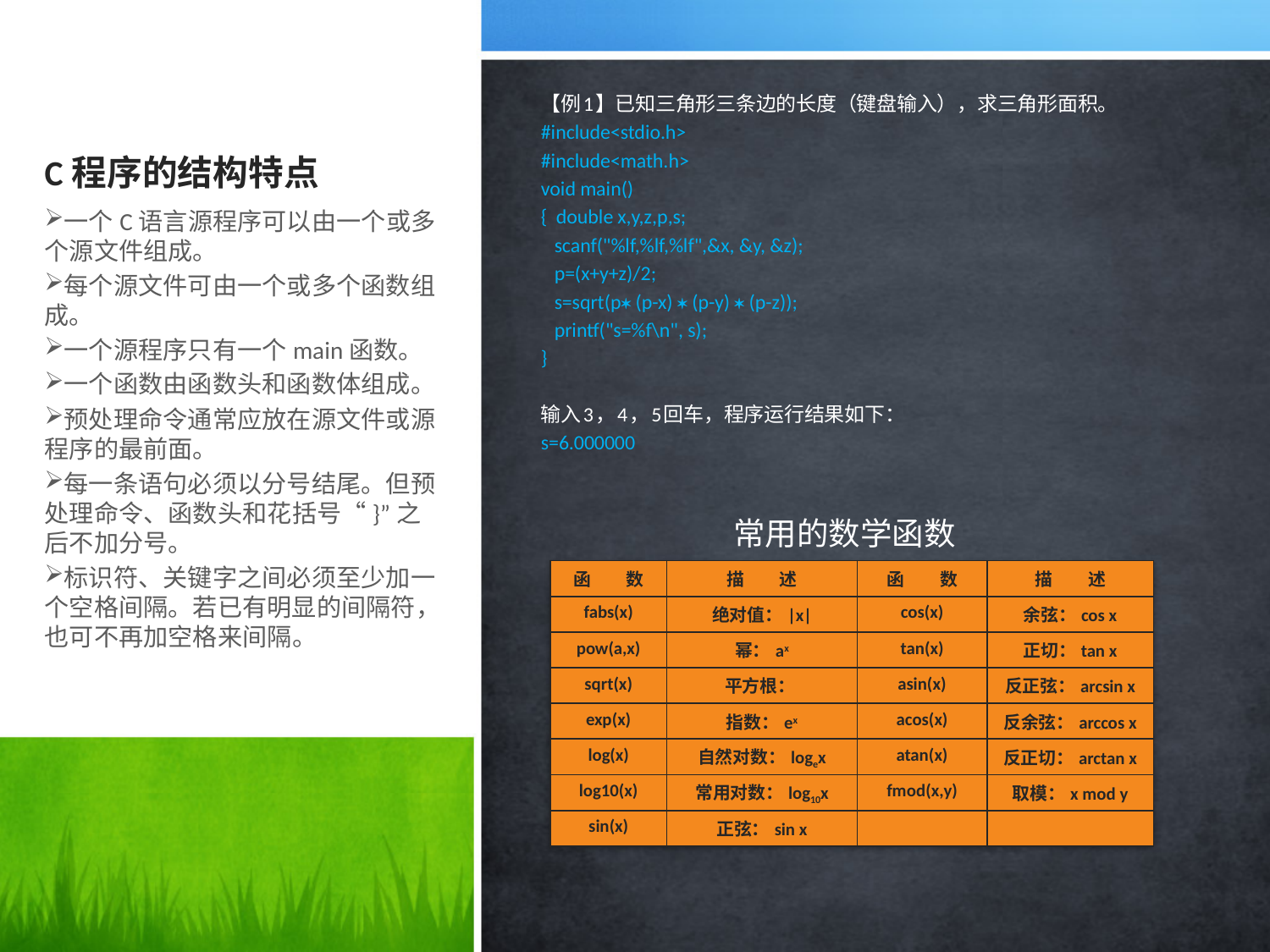

# C程序的结构特点
【例1】已知三角形三条边的长度（键盘输入），求三角形面积。
#include<stdio.h>
#include<math.h>
void main()
{  double x,y,z,p,s;
   scanf("%lf,%lf,%lf",&x, &y, &z);
   p=(x+y+z)/2;
   s=sqrt(p∗ (p-x) ∗ (p-y) ∗ (p-z));
   printf("s=%f\n", s);
}

输入3，4，5回车，程序运行结果如下：
s=6.000000

一个C语言源程序可以由一个或多个源文件组成。
每个源文件可由一个或多个函数组成。
一个源程序只有一个main函数。
一个函数由函数头和函数体组成。
预处理命令通常应放在源文件或源程序的最前面。
每一条语句必须以分号结尾。但预处理命令、函数头和花括号“}”之后不加分号。
标识符、关键字之间必须至少加一个空格间隔。若已有明显的间隔符，也可不再加空格来间隔。

常用的数学函数
| 函　　数 | 描　　述 | 函　　数 | 描　　述 |
| --- | --- | --- | --- |
| fabs(x) | 绝对值：|x| | cos(x) | 余弦：cos x |
| pow(a,x) | 幂：ax | tan(x) | 正切：tan x |
| sqrt(x) | 平方根： | asin(x) | 反正弦：arcsin x |
| exp(x) | 指数：ex | acos(x) | 反余弦：arccos x |
| log(x) | 自然对数：logex | atan(x) | 反正切：arctan x |
| log10(x) | 常用对数：log10x | fmod(x,y) | 取模：x mod y |
| sin(x) | 正弦：sin x |  |  |